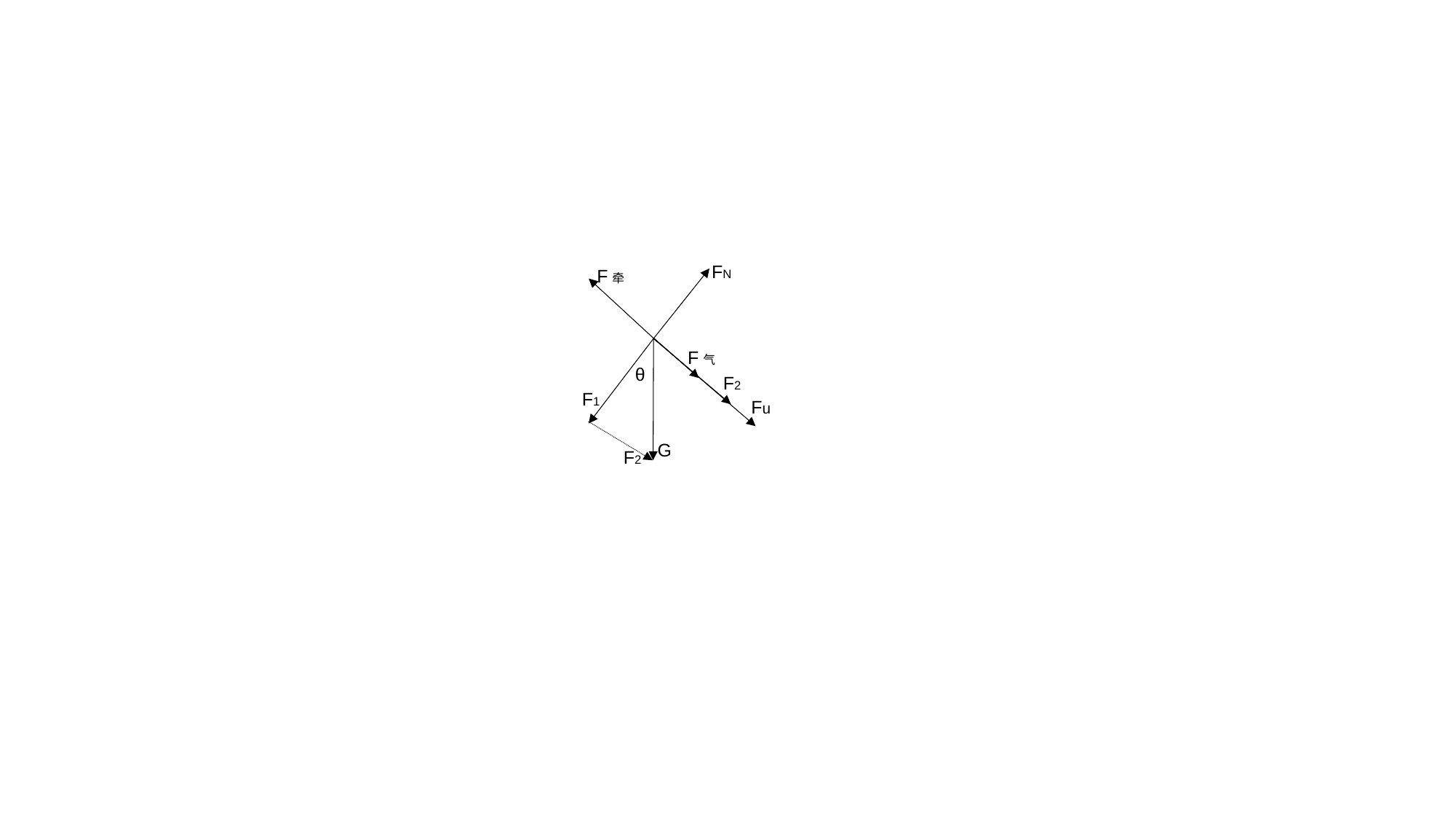

FN
F牵
F气
θ
F2
F1
Fu
G
F2